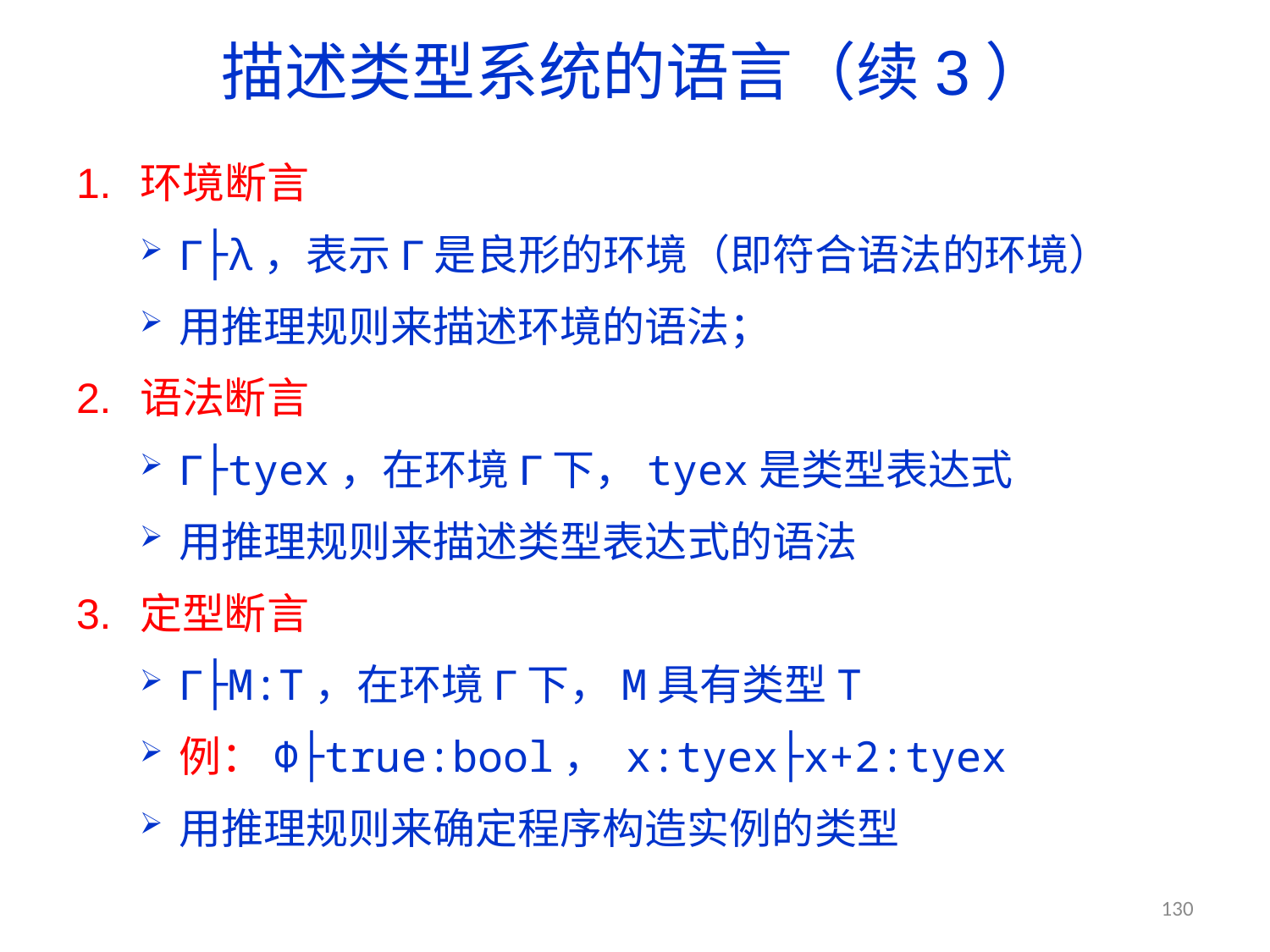

# 描述类型系统的语言（续3）
环境断言
Γ├λ，表示Γ是良形的环境（即符合语法的环境）
用推理规则来描述环境的语法；
语法断言
Γ├tyex，在环境Γ下，tyex是类型表达式
用推理规则来描述类型表达式的语法
定型断言
Γ├M:T，在环境Γ下，M具有类型T
例：Φ├true:bool， x:tyex├x+2:tyex
用推理规则来确定程序构造实例的类型
130